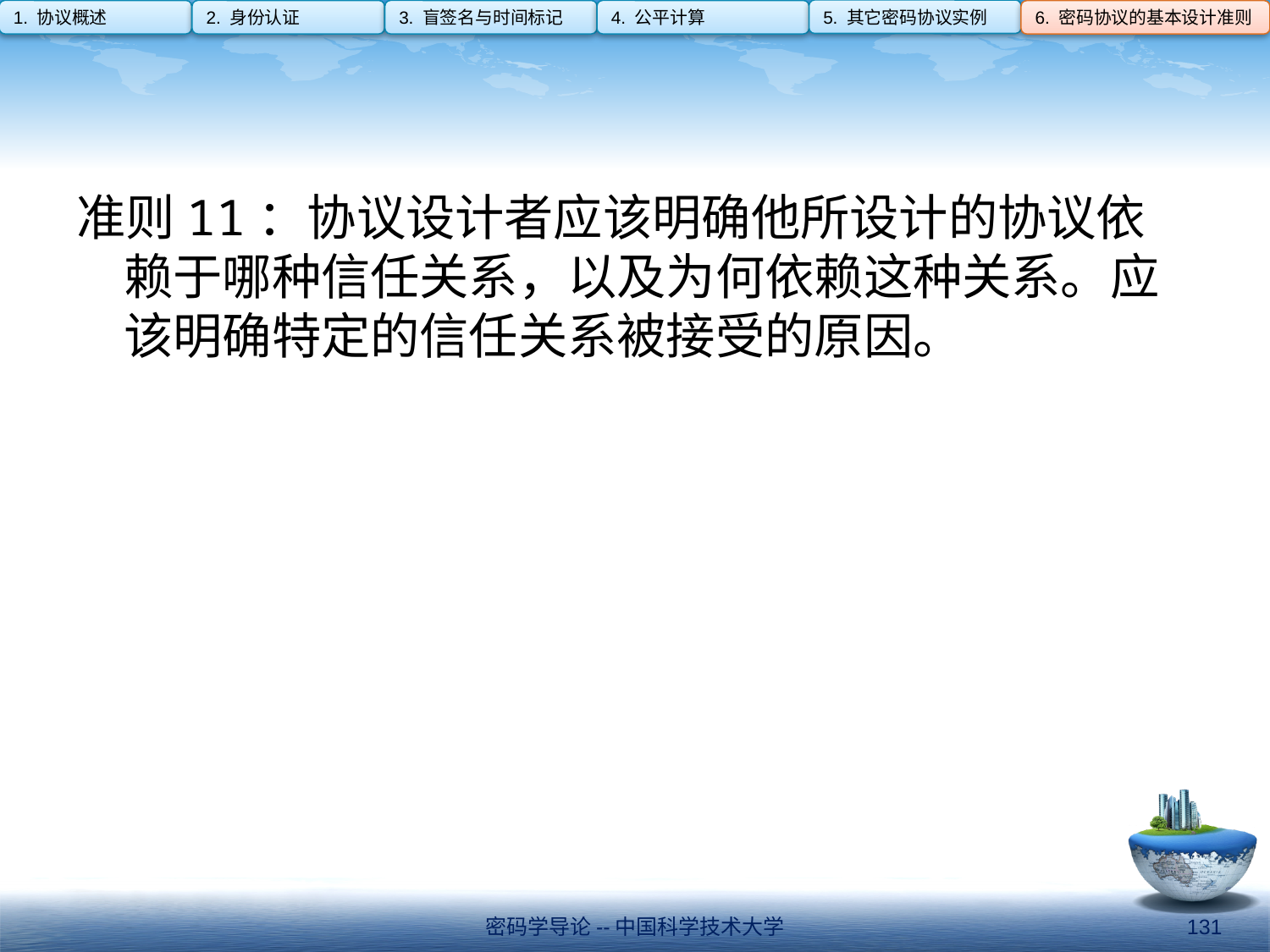

5. 其它密码协议实例
1. 协议概述
2. 身份认证
3. 盲签名与时间标记
4. 公平计算
6. 密码协议的基本设计准则
#
准则11：协议设计者应该明确他所设计的协议依赖于哪种信任关系，以及为何依赖这种关系。应该明确特定的信任关系被接受的原因。

密码学导论--中国科学技术大学
131